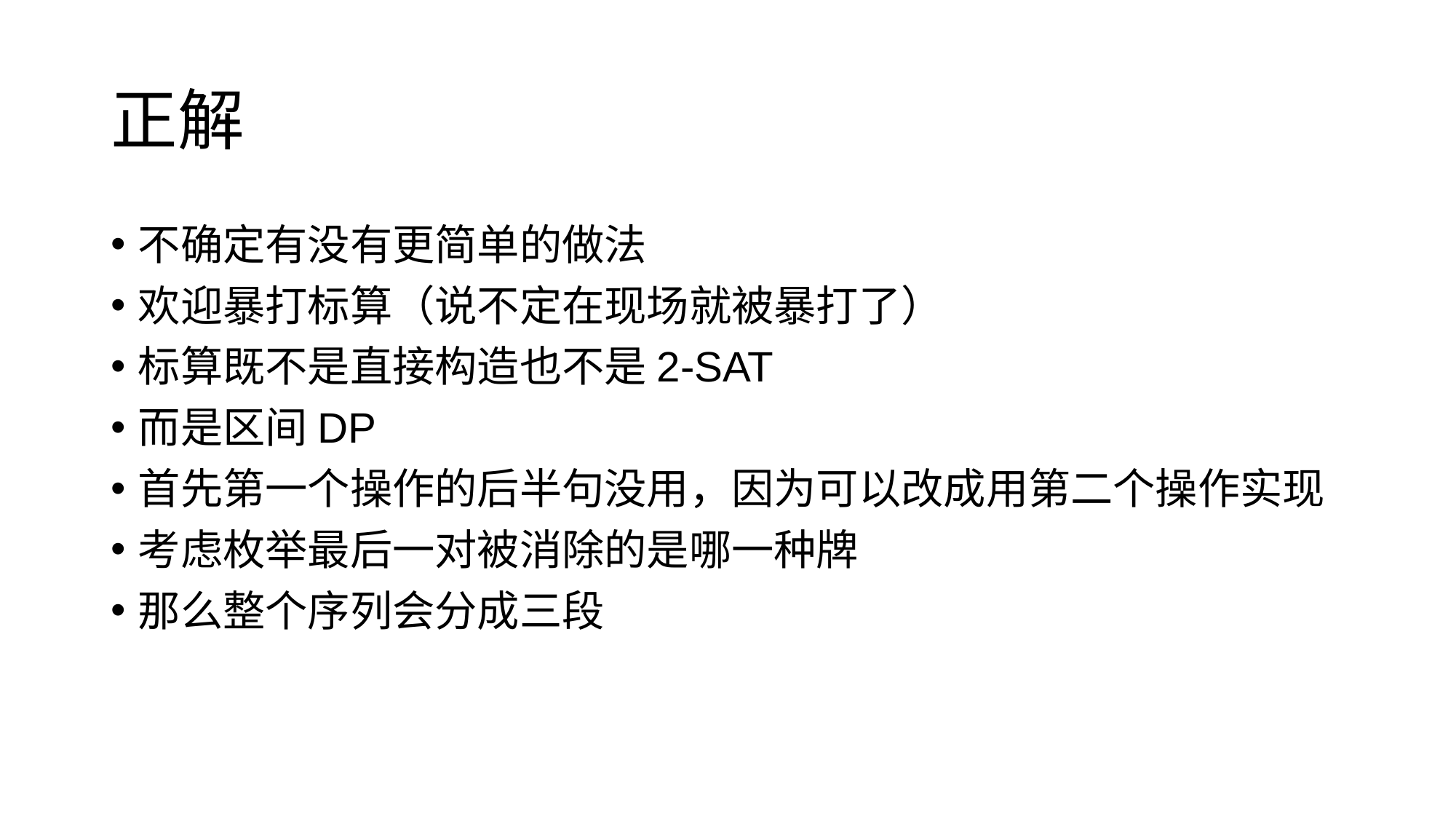

# 正解
不确定有没有更简单的做法
欢迎暴打标算（说不定在现场就被暴打了）
标算既不是直接构造也不是2-SAT
而是区间DP
首先第一个操作的后半句没用，因为可以改成用第二个操作实现
考虑枚举最后一对被消除的是哪一种牌
那么整个序列会分成三段